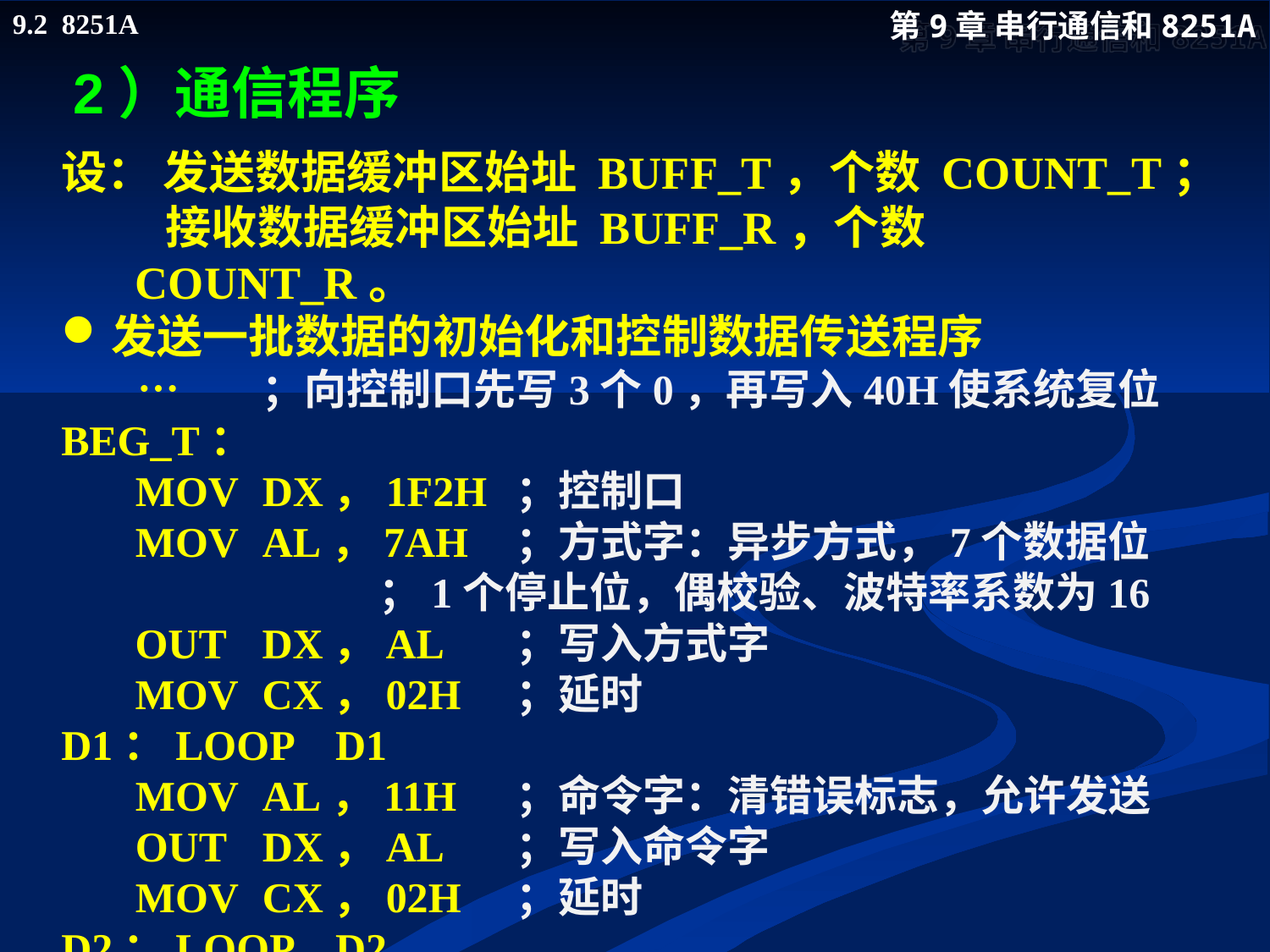

# 2）通信程序
设： 发送数据缓冲区始址 BUFF_T，个数 COUNT_T；
         接收数据缓冲区始址 BUFF_R，个数 COUNT_R。
发送一批数据的初始化和控制数据传送程序
        …	；向控制口先写3个0，再写入40H使系统复位
BEG_T：
	MOV	DX，1F2H	；控制口
	MOV	AL，7AH	；方式字：异步方式，7个数据位
		；1个停止位，偶校验、波特率系数为16
	OUT	DX，AL	；写入方式字
	MOV	CX，02H	；延时
D1：LOOP    D1
	MOV	AL，11H	；命令字：清错误标志，允许发送
	OUT	DX，AL	；写入命令字
	MOV	CX，02H	；延时
D2：LOOP    D2